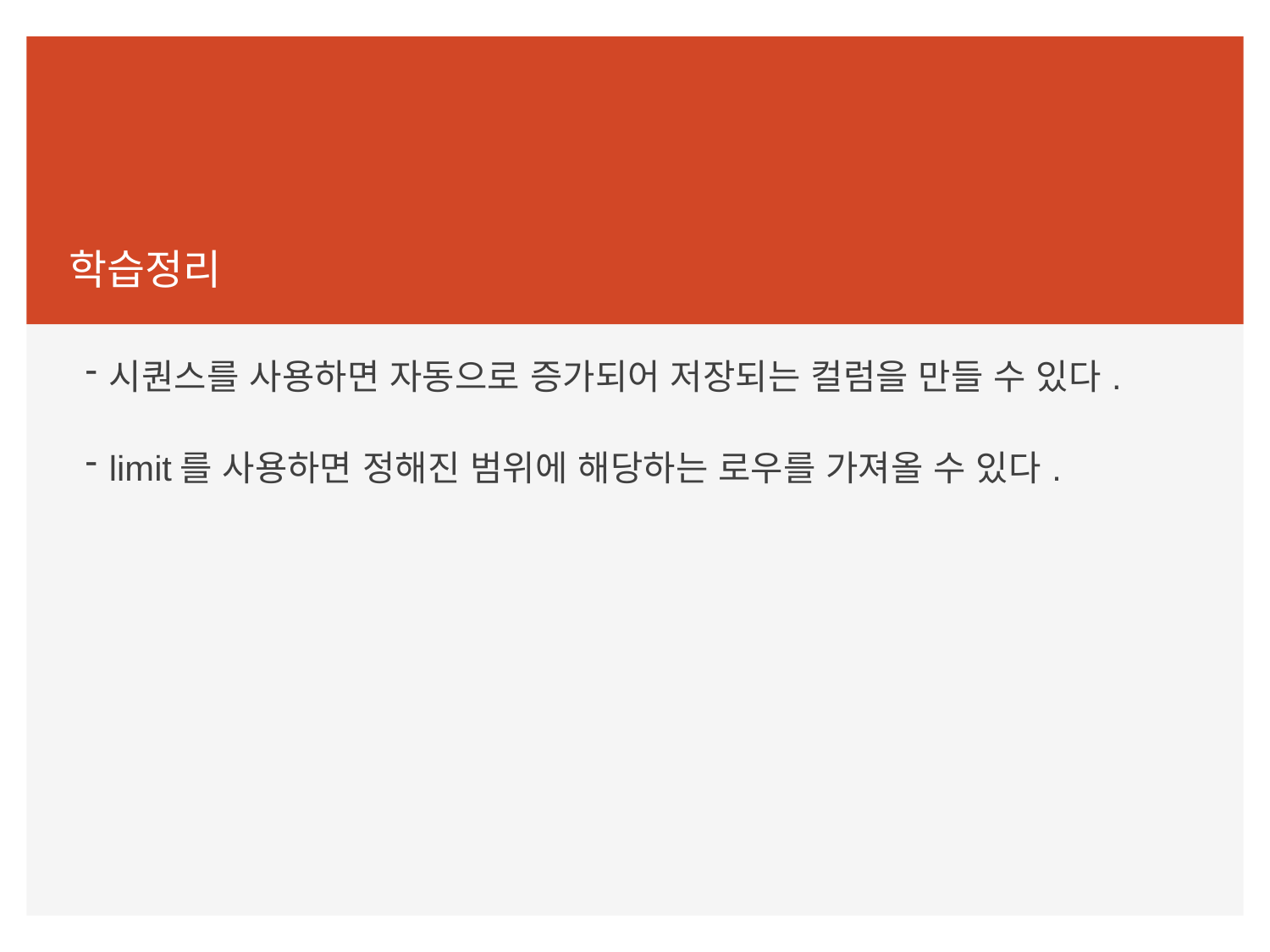

학습정리
시퀀스를 사용하면 자동으로 증가되어 저장되는 컬럼을 만들 수 있다.
limit를 사용하면 정해진 범위에 해당하는 로우를 가져올 수 있다.